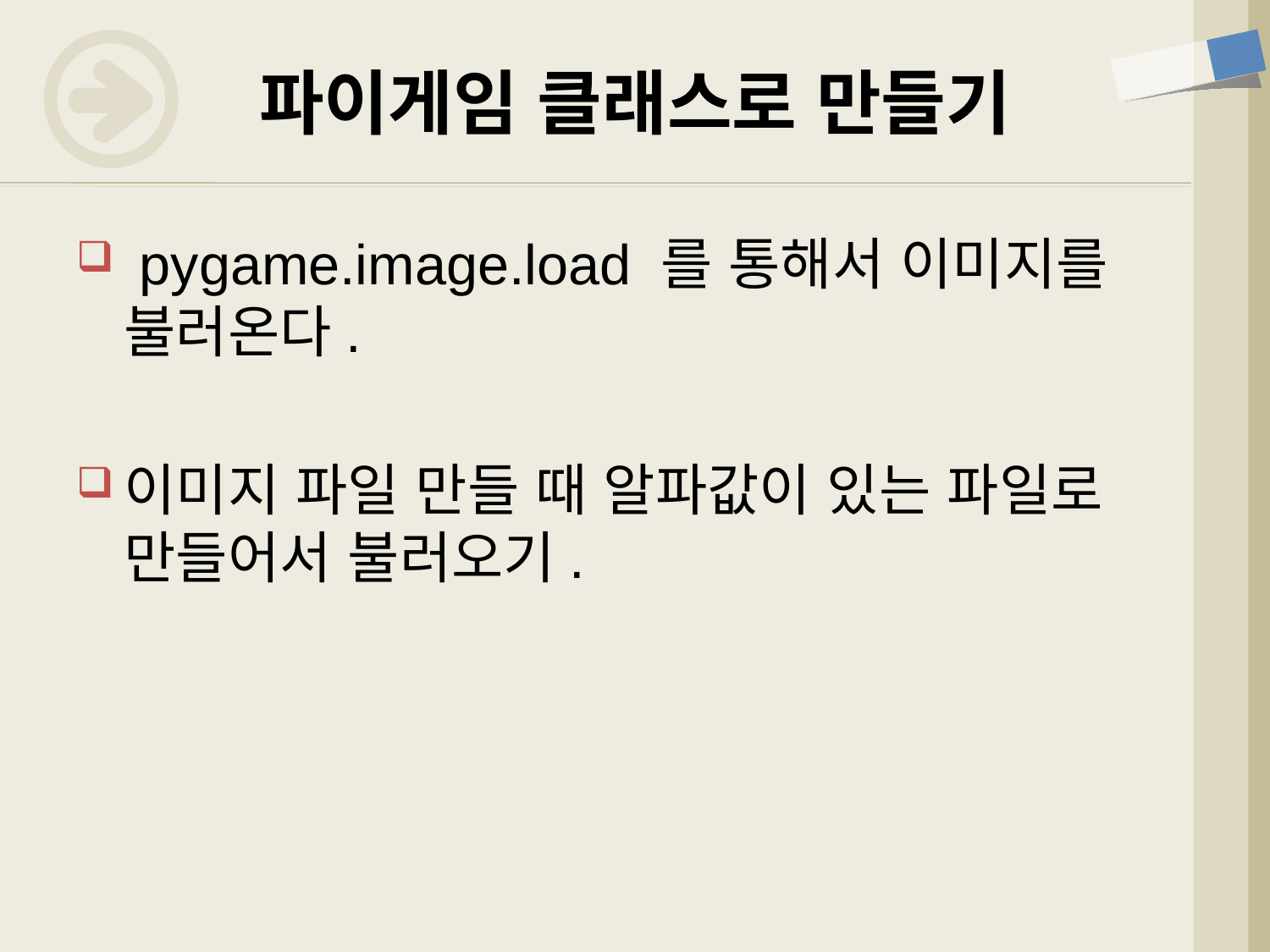

# 파이게임 클래스로 만들기
 pygame.image.load 를 통해서 이미지를 불러온다.

이미지 파일 만들 때 알파값이 있는 파일로 만들어서 불러오기.